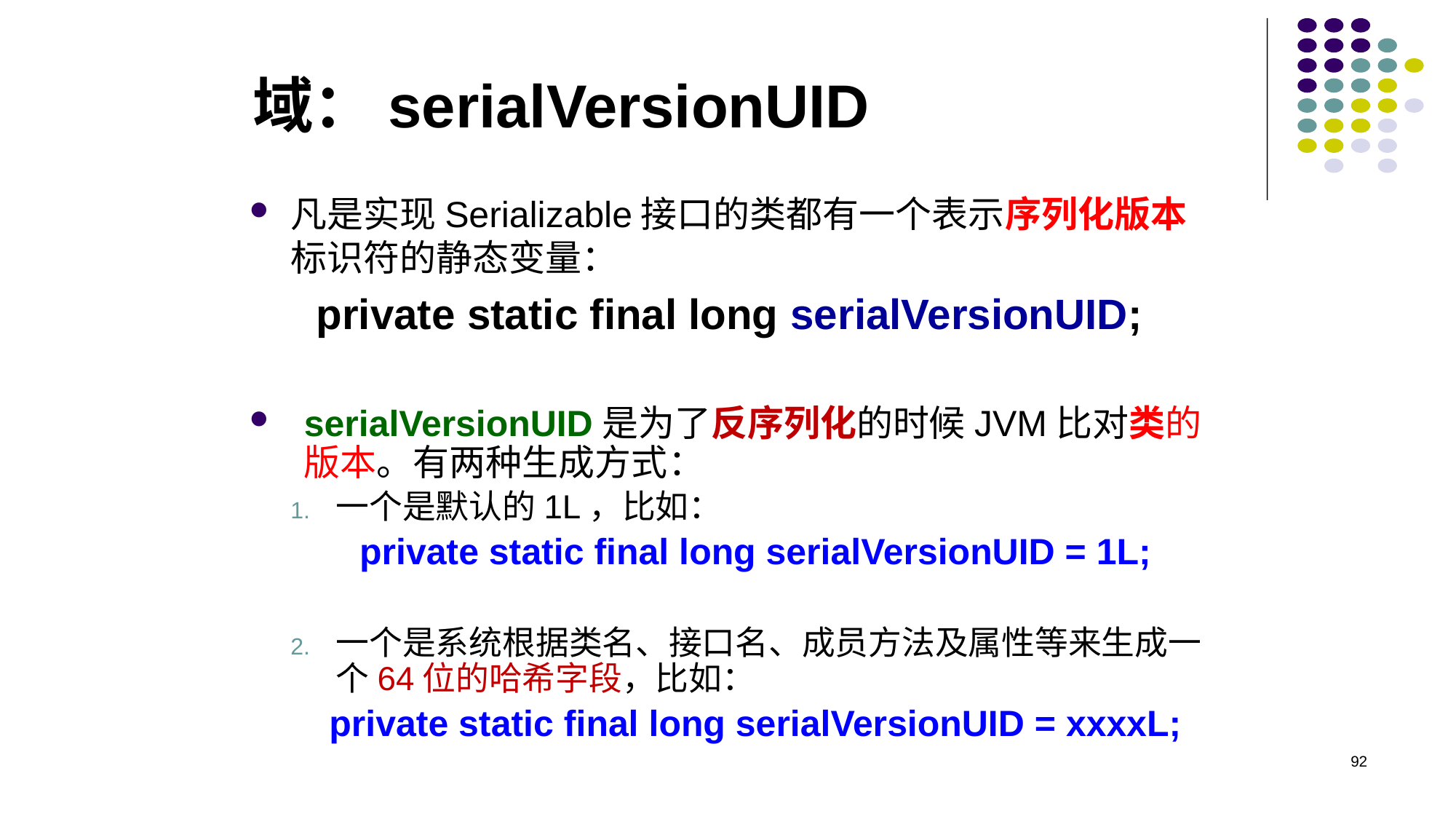

# 域：serialVersionUID
凡是实现Serializable接口的类都有一个表示序列化版本标识符的静态变量：
private static final long serialVersionUID;

serialVersionUID是为了反序列化的时候JVM比对类的版本。有两种生成方式：
一个是默认的1L，比如：
private static final long serialVersionUID = 1L;

一个是系统根据类名、接口名、成员方法及属性等来生成一个64位的哈希字段，比如：
private static final long serialVersionUID = xxxxL;

92